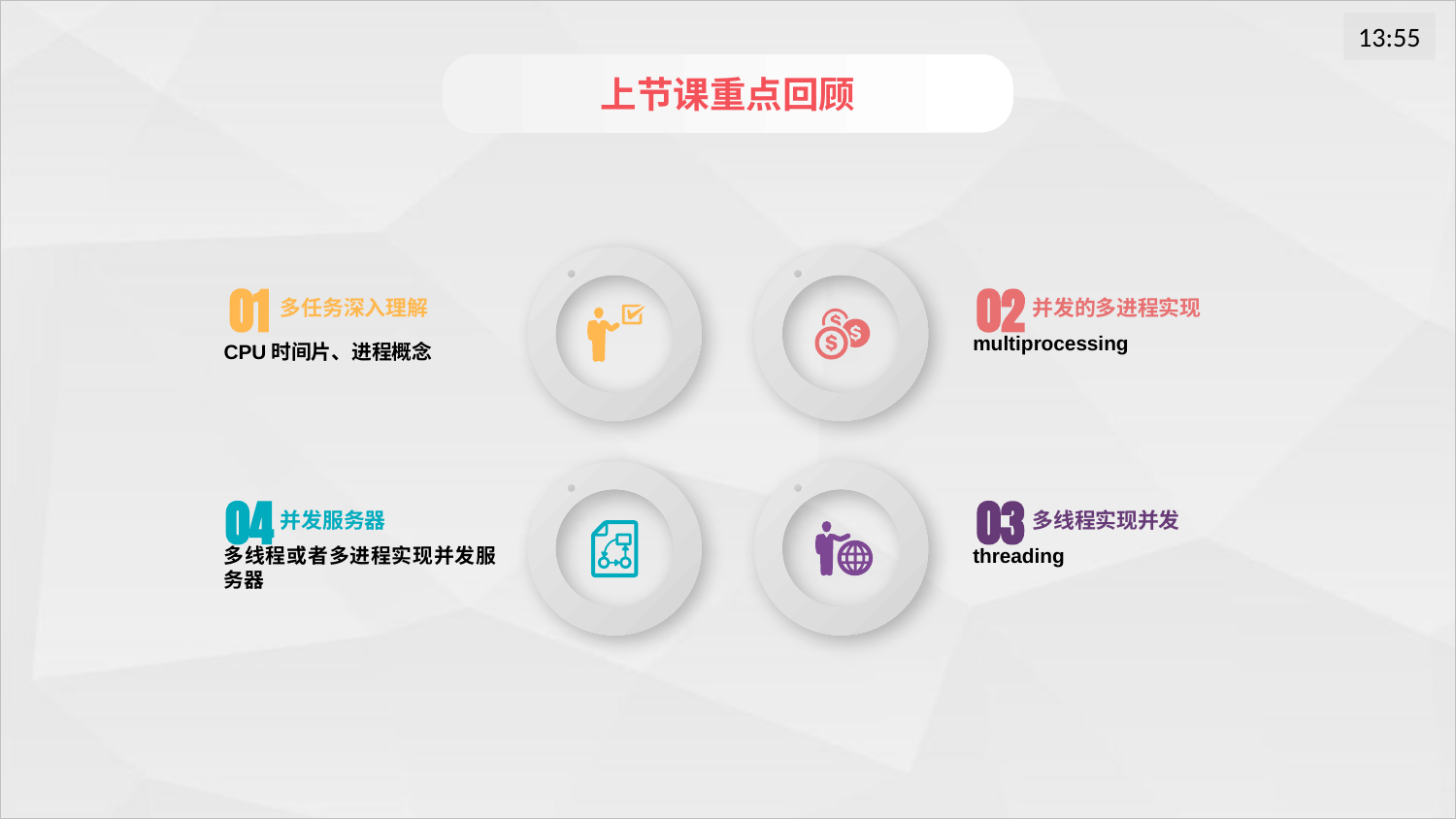

上节课重点回顾

01
多任务深入理解
CPU时间片、进程概念
02
并发的多进程实现
multiprocessing

03
多线程实现并发
threading
04
并发服务器
多线程或者多进程实现并发服务器